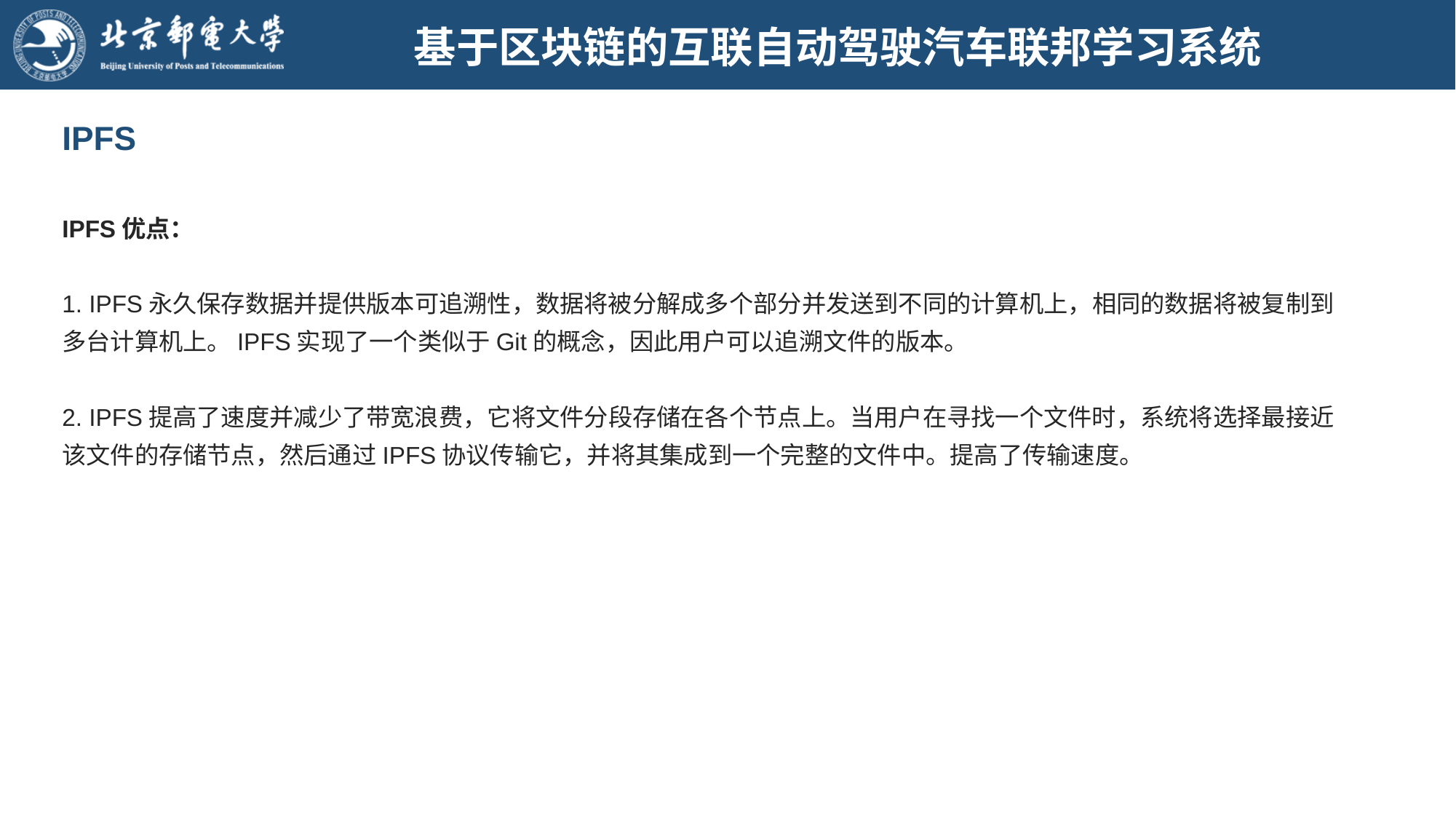

# 基于区块链的互联自动驾驶汽车联邦学习系统
IPFS
IPFS优点：

1. IPFS永久保存数据并提供版本可追溯性，数据将被分解成多个部分并发送到不同的计算机上，相同的数据将被复制到多台计算机上。IPFS实现了一个类似于Git的概念，因此用户可以追溯文件的版本。

2. IPFS提高了速度并减少了带宽浪费，它将文件分段存储在各个节点上。当用户在寻找一个文件时，系统将选择最接近该文件的存储节点，然后通过IPFS协议传输它，并将其集成到一个完整的文件中。提高了传输速度。